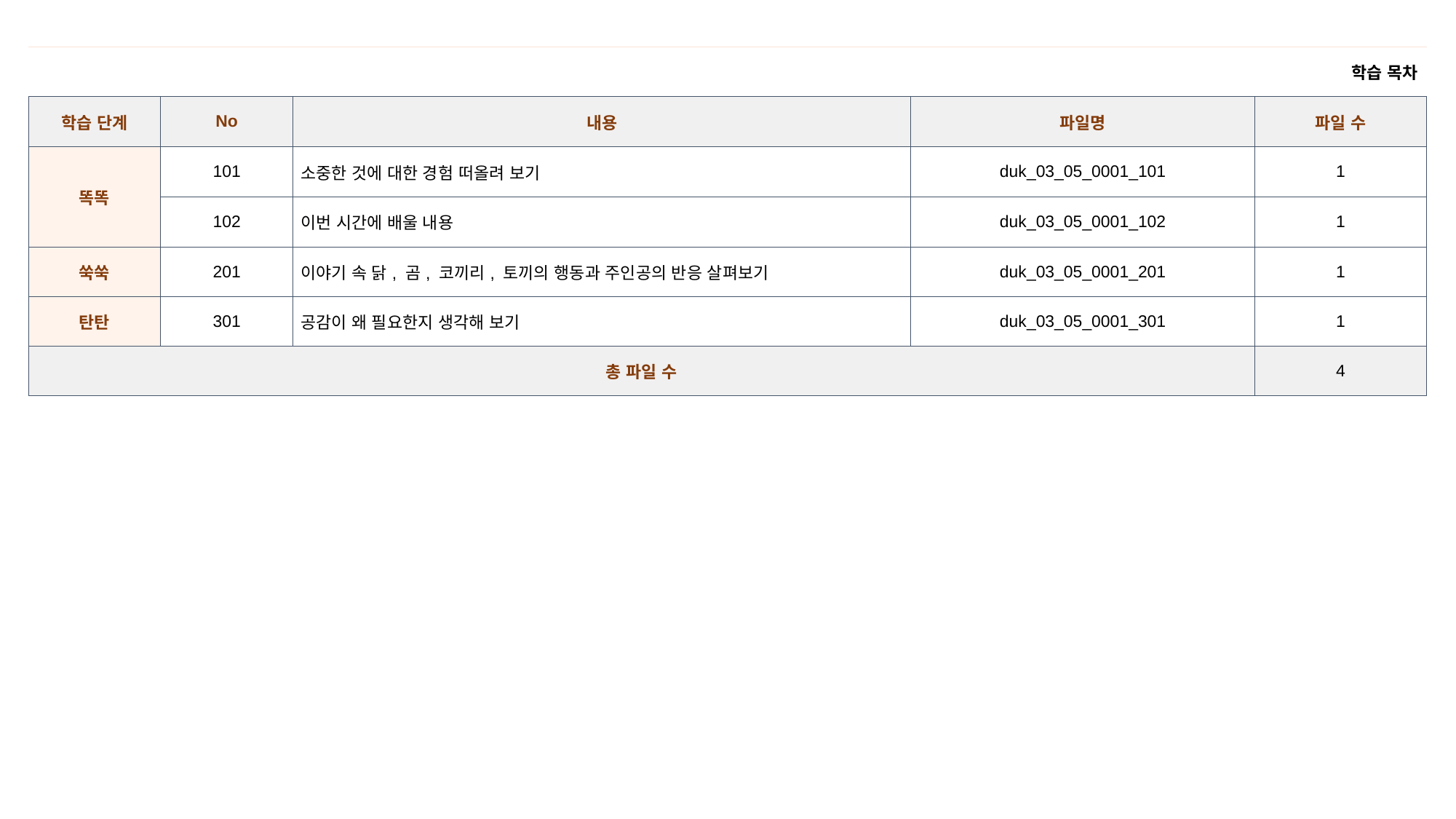

| 학습 목차 |  |  |  |  |
| --- | --- | --- | --- | --- |
| 학습 단계 | No | 내용 | 파일명 | 파일 수 |
| 똑똑 | 101 | 소중한 것에 대한 경험 떠올려 보기 | duk\_03\_05\_0001\_101 | 1 |
|  | 102 | 이번 시간에 배울 내용 | duk\_03\_05\_0001\_102 | 1 |
| 쑥쑥 | 201 | 이야기 속 닭, 곰, 코끼리, 토끼의 행동과 주인공의 반응 살펴보기 | duk\_03\_05\_0001\_201 | 1 |
| 탄탄 | 301 | 공감이 왜 필요한지 생각해 보기 | duk\_03\_05\_0001\_301 | 1 |
| 총 파일 수 |  |  |  | 4 |